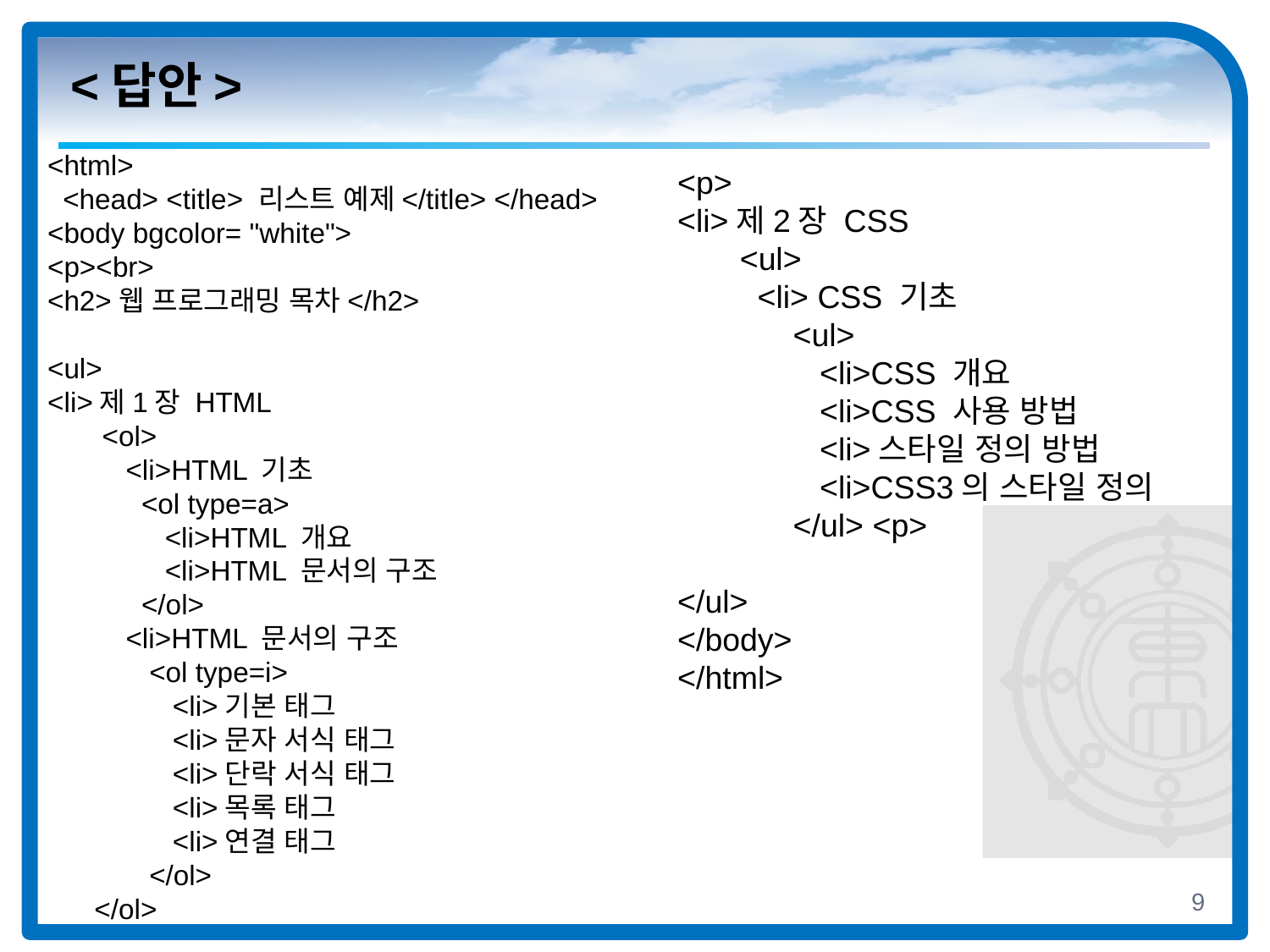

# <답안>
<html>
  <head> <title> 리스트 예제</title> </head>
<body bgcolor= "white">
<p><br>
<h2>웹 프로그래밍 목차</h2>

<ul>
<li>제1장 HTML
       <ol>
          <li>HTML 기초
            <ol type=a>
               <li>HTML 개요
               <li>HTML 문서의 구조
            </ol>
          <li>HTML 문서의 구조
             <ol type=i>
                <li>기본 태그
                <li>문자 서식 태그
                <li>단락 서식 태그
                <li>목록 태그
                <li>연결 태그
             </ol>
      </ol>
<p>
<li>제2장 CSS
       <ul>
         <li> CSS 기초
             <ul>
                <li>CSS 개요
                <li>CSS 사용 방법
                <li>스타일 정의 방법
                <li>CSS3의 스타일 정의
             </ul> <p>

</ul>
</body>
</html>
9